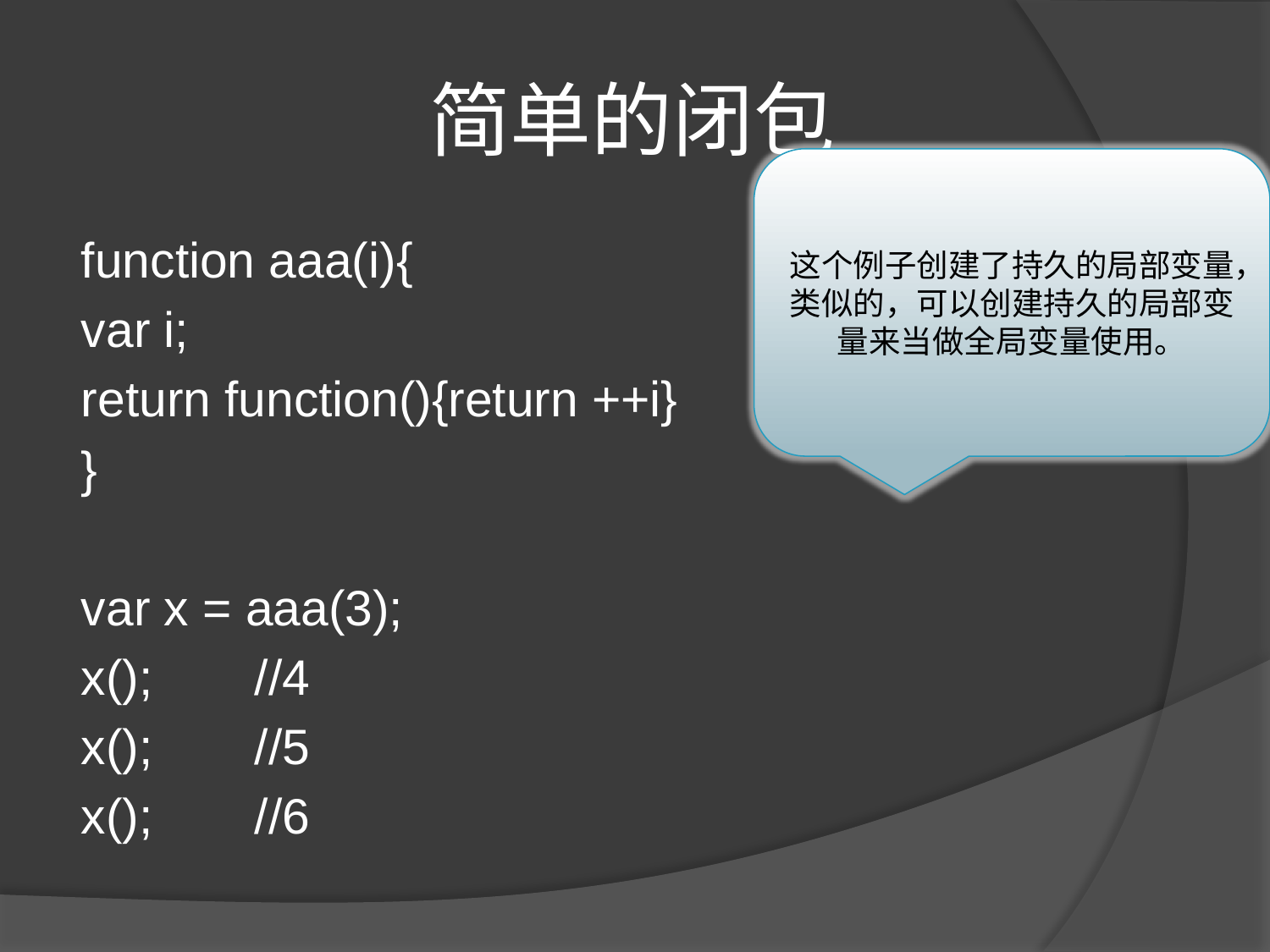

# 简单的闭包
这个例子创建了持久的局部变量，类似的，可以创建持久的局部变量来当做全局变量使用。
function aaa(i){
var i;
return function(){return ++i}
}

var x = aaa(3);
x();		//4
x();		//5
x();		//6